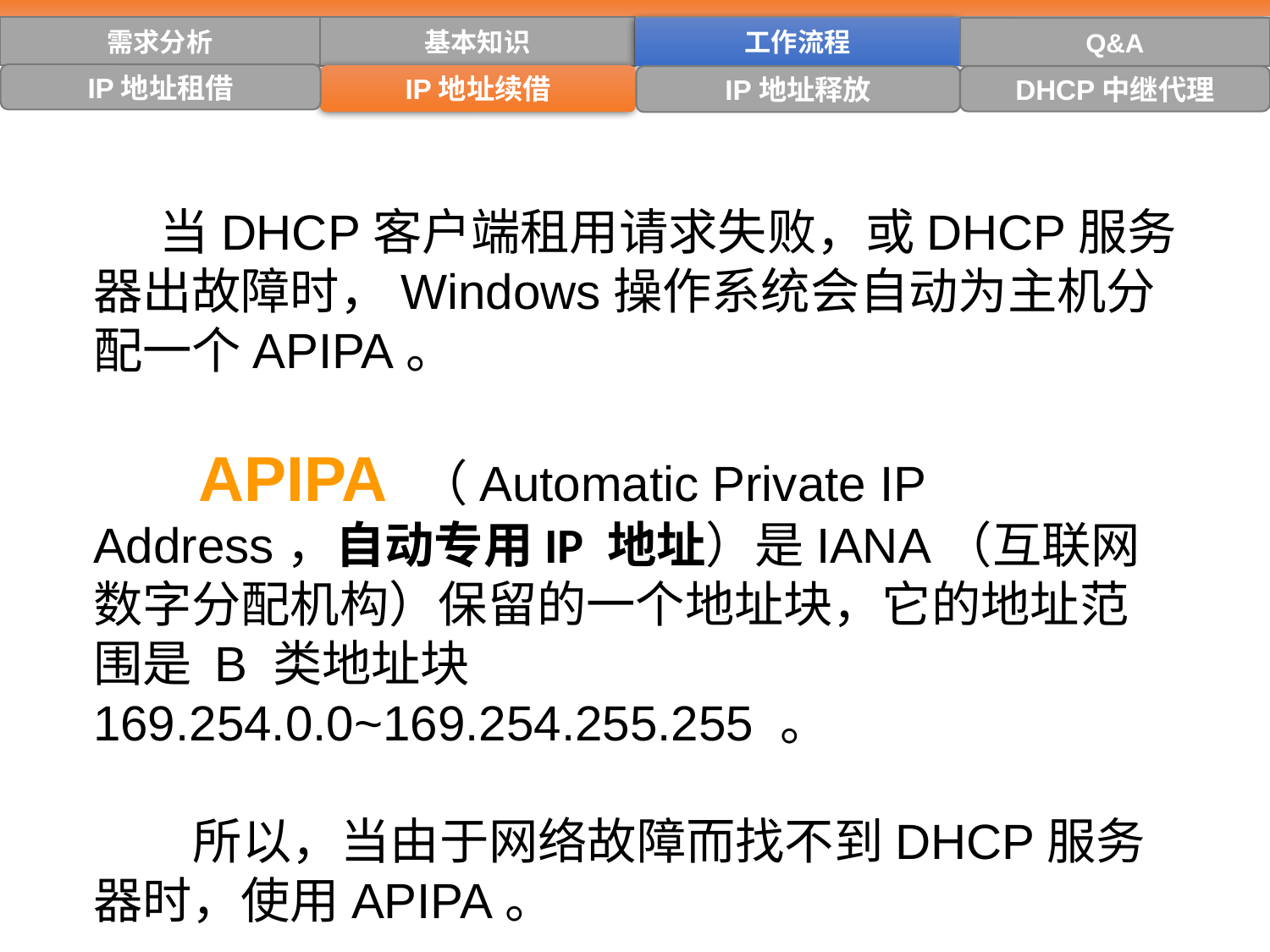

需求分析
基本知识
工作流程
Q&A
IP地址租借
IP地址续借
IP地址释放
DHCP中继代理
     当DHCP客户端租用请求失败，或DHCP服务器出故障时，Windows操作系统会自动为主机分配一个APIPA。

      APIPA （Automatic Private IP Address，自动专用IP 地址）是IANA（互联网数字分配机构）保留的一个地址块，它的地址范围是 B 类地址块169.254.0.0~169.254.255.255 。

        所以，当由于网络故障而找不到DHCP服务器时，使用APIPA。